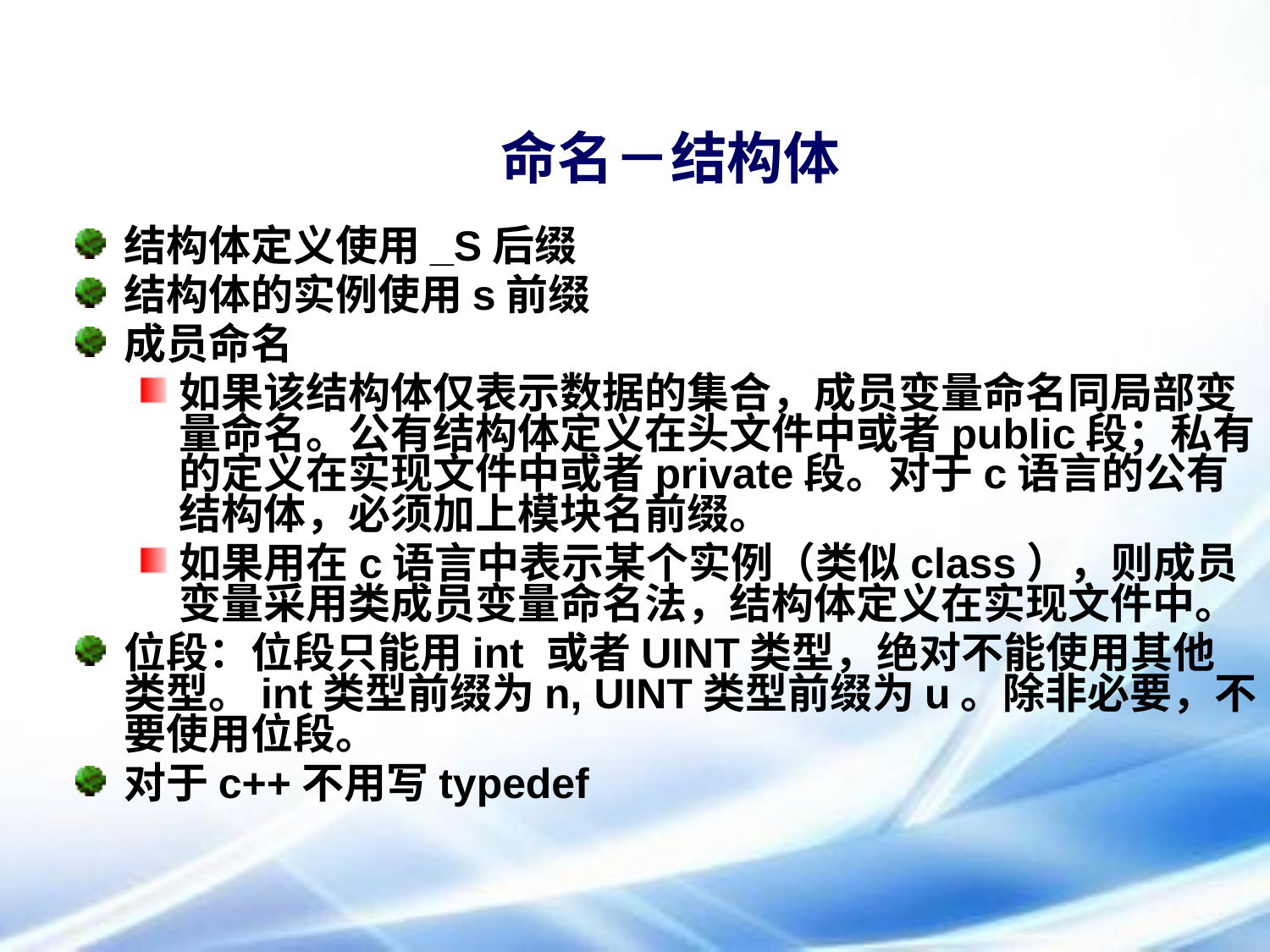

# 命名－结构体
结构体定义使用_S后缀
结构体的实例使用s前缀
成员命名
如果该结构体仅表示数据的集合，成员变量命名同局部变量命名。公有结构体定义在头文件中或者public段；私有的定义在实现文件中或者private段。对于c语言的公有结构体，必须加上模块名前缀。
如果用在c语言中表示某个实例（类似class），则成员变量采用类成员变量命名法，结构体定义在实现文件中。
位段：位段只能用int 或者UINT类型，绝对不能使用其他类型。int类型前缀为n, UINT类型前缀为u。除非必要，不要使用位段。
对于c++不用写typedef